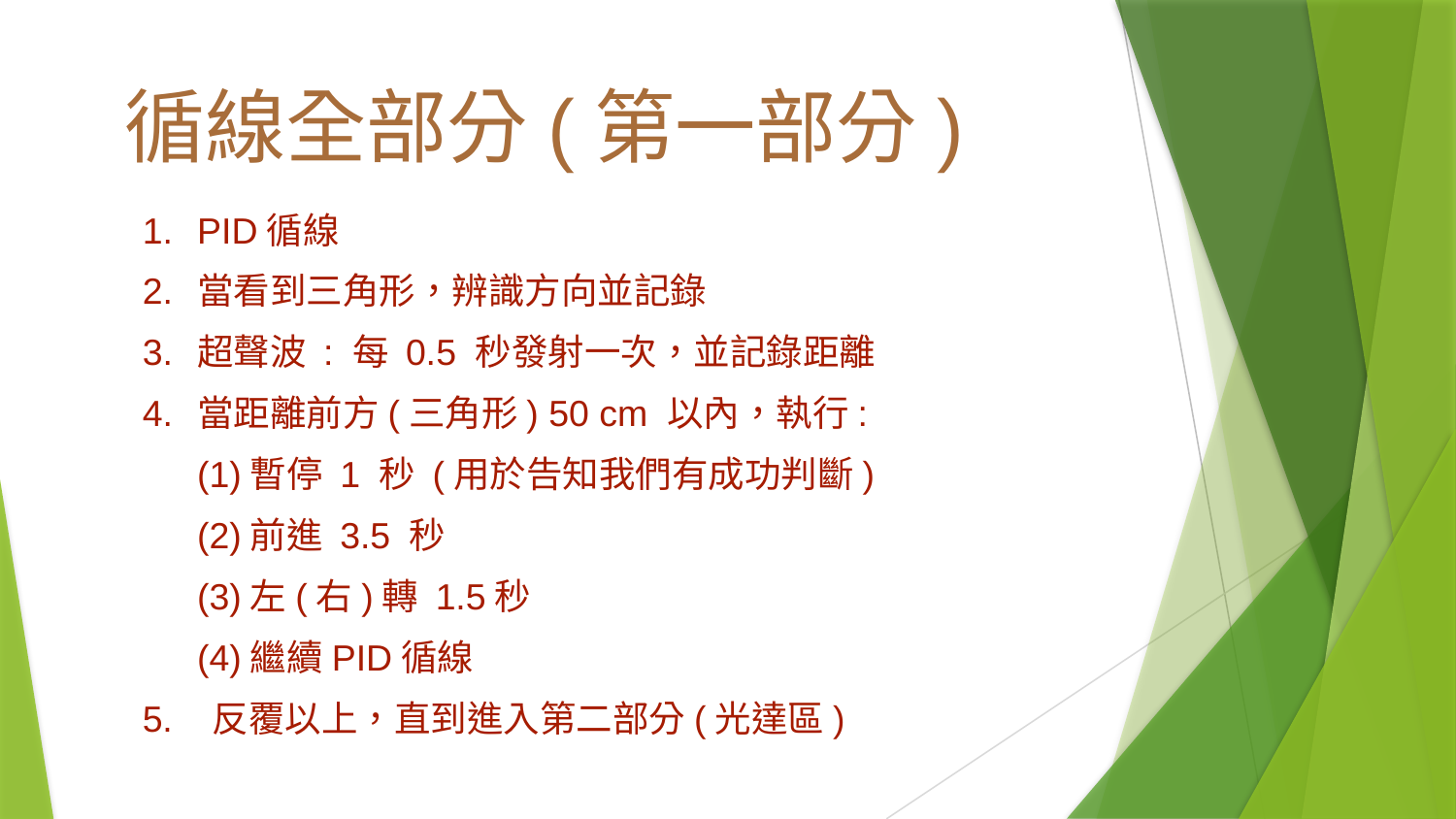

循線全部分(第一部分)
PID循線
當看到三角形，辨識方向並記錄
超聲波 : 每 0.5 秒發射一次，並記錄距離
當距離前方(三角形) 50 cm 以內，執行:
(1)暫停 1 秒 (用於告知我們有成功判斷)
(2)前進 3.5 秒
(3)左(右)轉 1.5秒
(4)繼續PID循線
5.   反覆以上，直到進入第二部分(光達區)